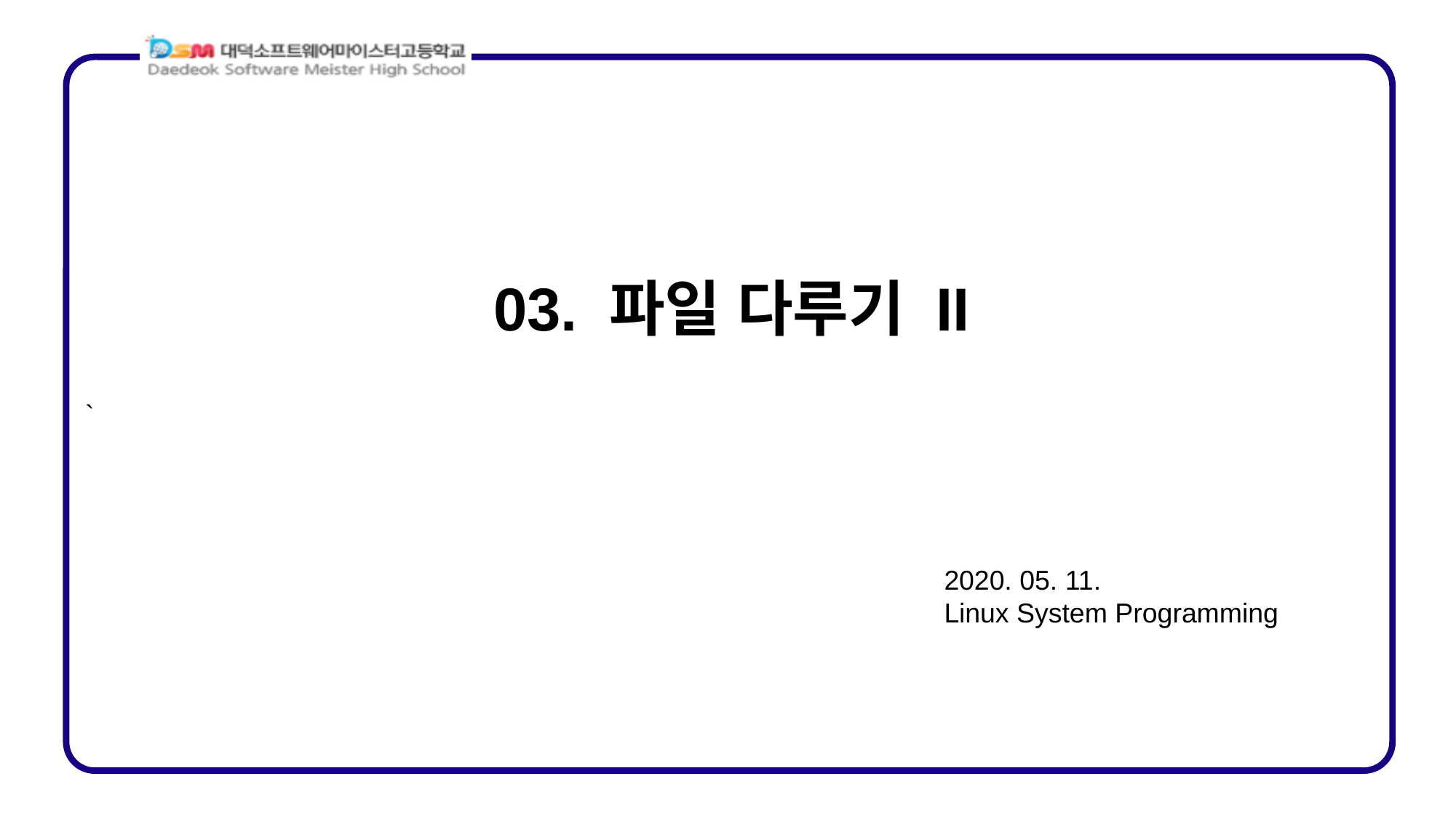

03. 파일 다루기 II
2020. 05. 11.
Linux System Programming